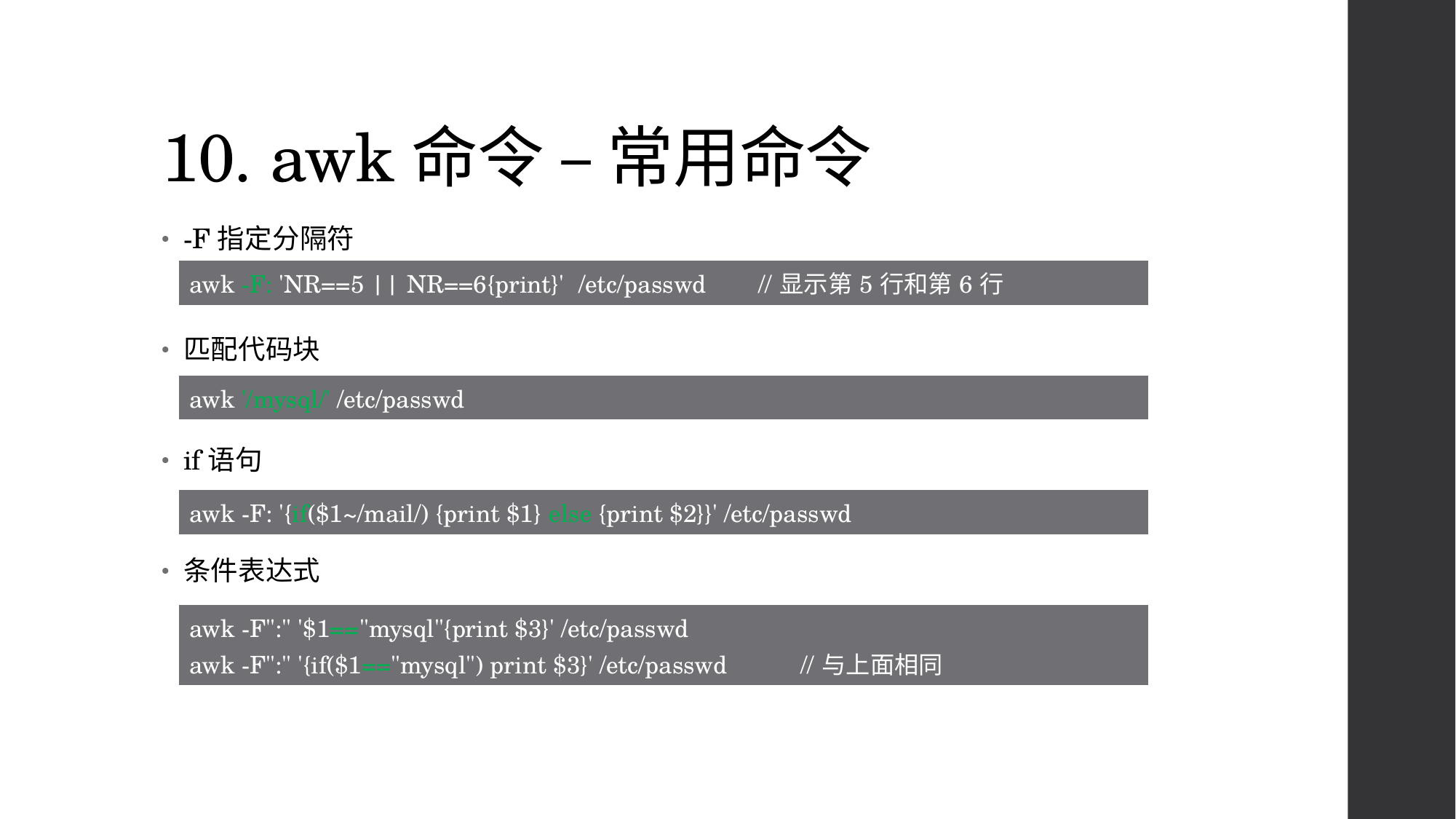

# 10. awk命令 – 常用命令
-F指定分隔符

匹配代码块

if语句

条件表达式

| awk -F: 'NR==5 || NR==6{print}'  /etc/passwd       //显示第5行和第6行 |
| --- |
| awk '/mysql/' /etc/passwd |
| --- |
| awk -F: '{if($1~/mail/) {print $1} else {print $2}}' /etc/passwd |
| --- |
| awk -F":" '$1=="mysql"{print $3}' /etc/passwd   awk -F":" '{if($1=="mysql") print $3}' /etc/passwd          //与上面相同 |
| --- |